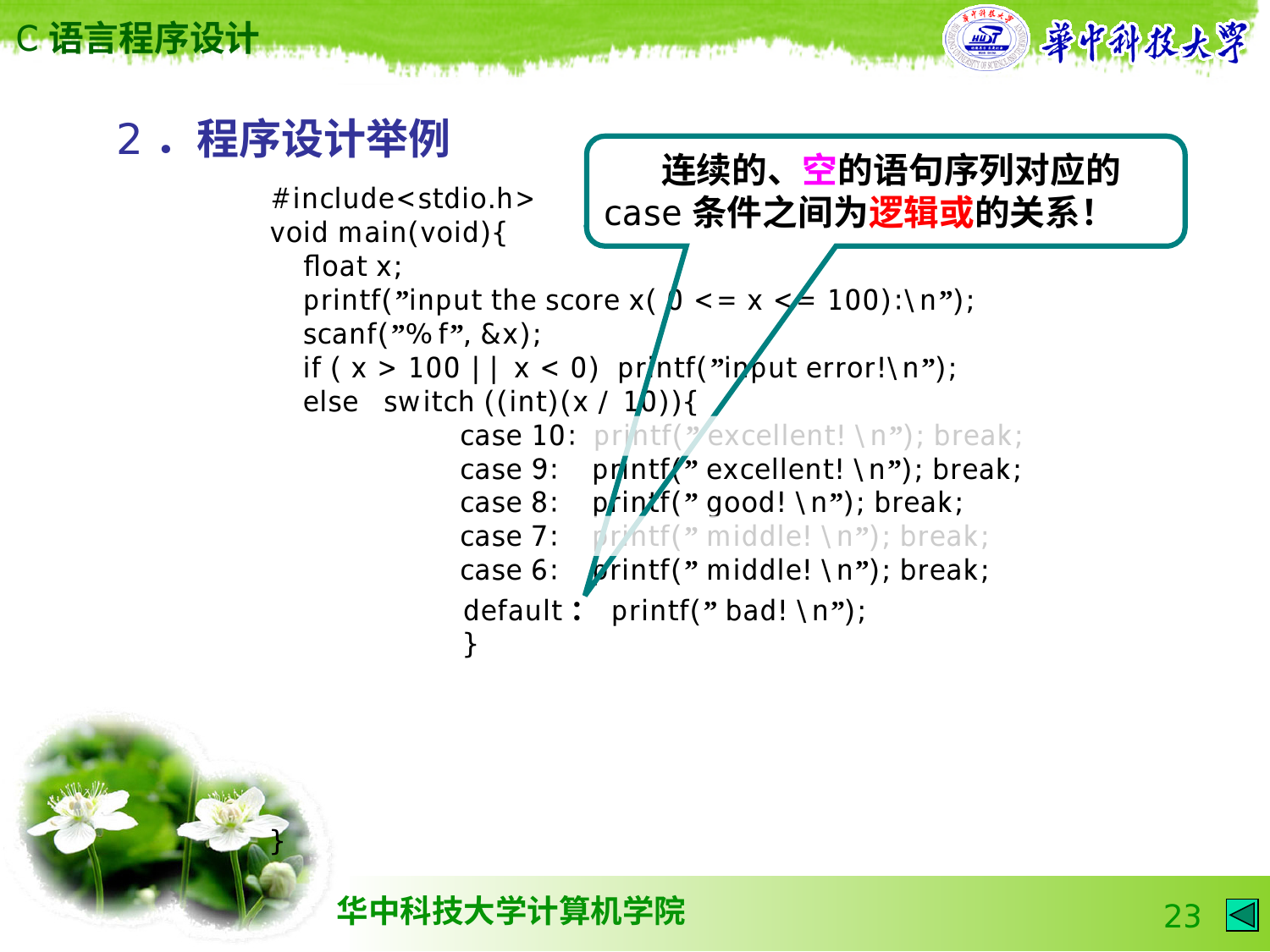

2．程序设计举例
      连续的、空的语句序列对应的case条件之间为逻辑或的关系！
#include<stdio.h>
void main(void){
    float x;
    printf(”input the score x( 0 <= x <= 100):\n”);
    scanf(”%f”, &x);
    if ( x > 100 || x < 0)  printf(”input error!\n”);
    else   switch ((int)(x / 10)){
                       case 10:  printf(” excellent! \n”); break;
                       case 9:    printf(” excellent! \n”); break;
                       case 8:    printf(” good! \n”); break;
                       case 7:    printf(” middle! \n”); break;
                       case 6:    printf(” middle! \n”); break;
                       case 5:    printf(” bad! \n”); break;
                       case 4:    printf(” bad! \n”); break;
                       case 3:    printf(” bad! \n”); break;
                       case 2:    printf(” bad! \n”); break;
                       case 1:    printf(” bad! \n”); break;
                       case 0:    printf(” bad! \n”); break;
                    }
}

  default： printf(” bad! \n”);
  }

23